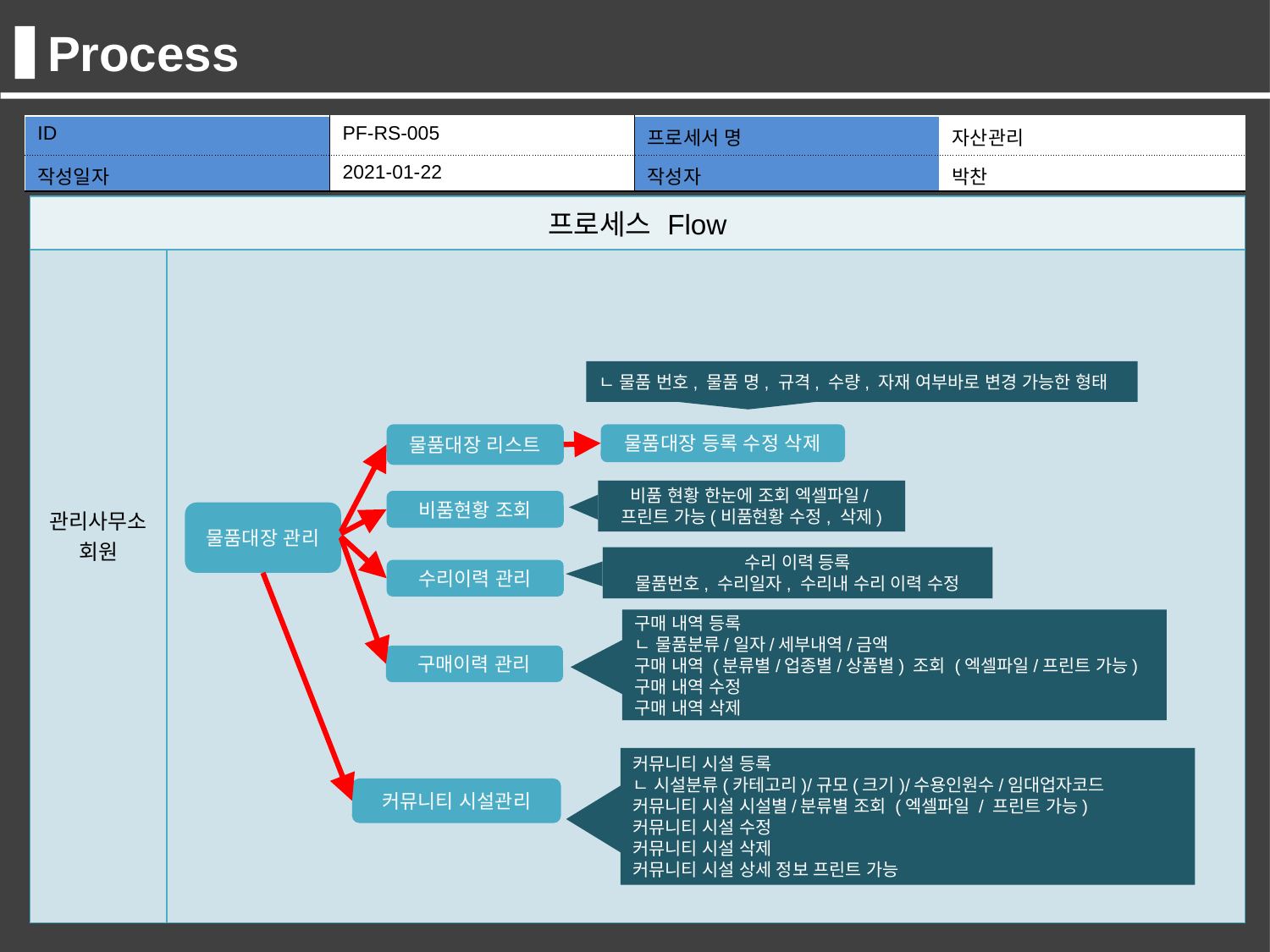

Process
Process

| ID | PF-RS-006 | 프로세서 명 | 최종합격자관리 |
| --- | --- | --- | --- |
| 작성일자 | 2016.05.11 | 작성자 | 김선도 |
| ID | PF-RS-005 | 프로세서 명 | 자산관리 |
| --- | --- | --- | --- |
| 작성일자 | 2021-01-22 | 작성자 | 박찬 |
| 프로세스 Flow |  |
| --- | --- |
| 관리자 교사 |  |
| 프로세스 Flow |  |
| --- | --- |
| 관리사무소 회원 |  |
ㄴ 물품 번호, 물품 명, 규격, 수량, 자재 여부바로 변경 가능한 형태
물품대장 등록 수정 삭제
물품대장 리스트
1.면접 대상자 조회
비품 현황 한눈에 조회 엑셀파일/프린트 가능(비품현황 수정, 삭제)

비품현황 조회
물품대장 관리
수리 이력 등록
물품번호, 수리일자, 수리내 수리 이력 수정

수리이력 관리
구매 내역 등록
ㄴ 물품분류/일자/세부내역/금액
구매 내역 (분류별/업종별/상품별) 조회 (엑셀파일/프린트 가능)
구매 내역 수정
구매 내역 삭제

구매이력 관리
커뮤니티 시설 등록
ㄴ 시설분류(카테고리)/규모(크기)/수용인원수/임대업자코드
커뮤니티 시설 시설별/분류별 조회 (엑셀파일 / 프린트 가능)
커뮤니티 시설 수정
커뮤니티 시설 삭제
커뮤니티 시설 상세 정보 프린트 가능

커뮤니티 시설관리